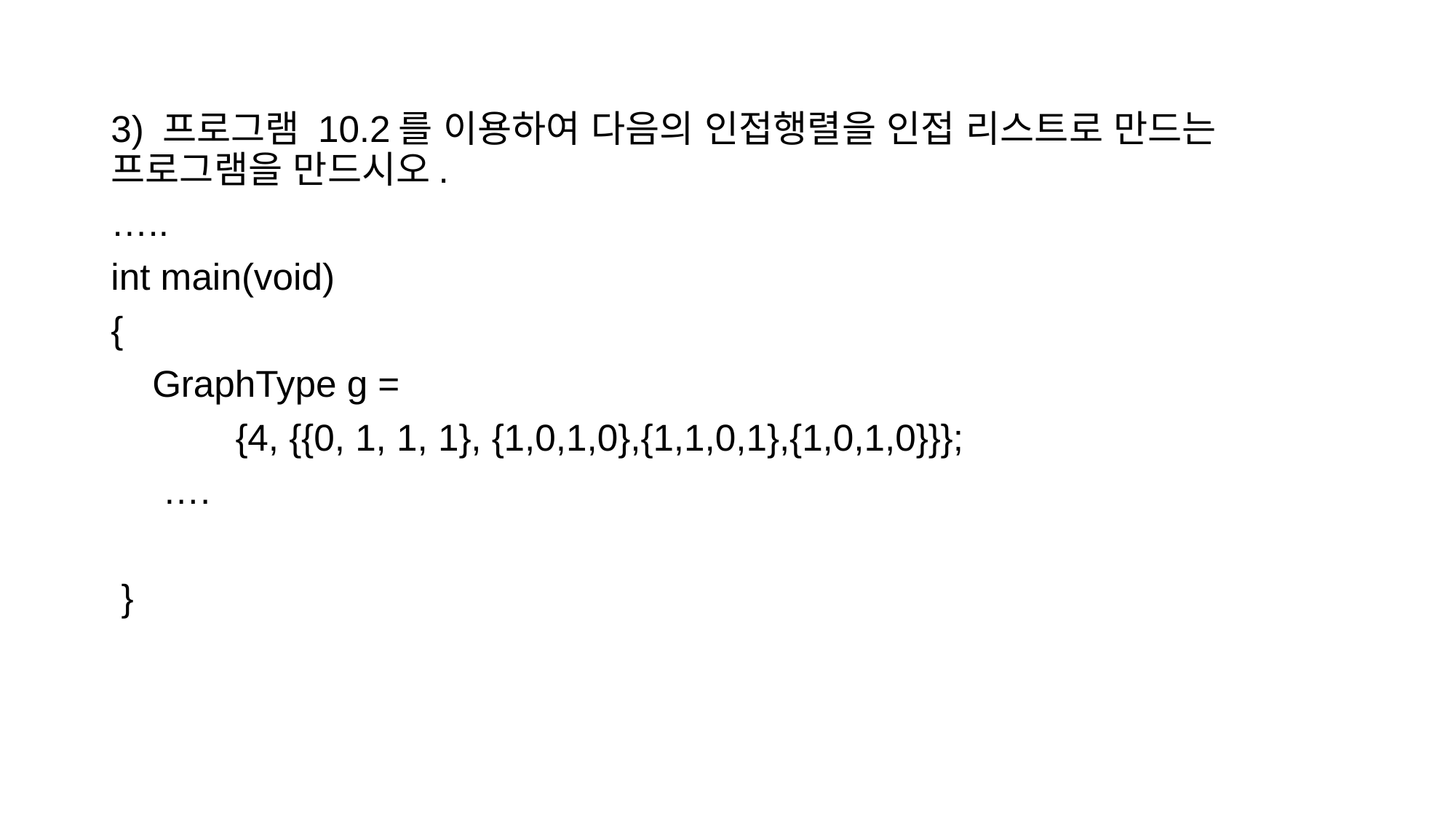

3) 프로그램 10.2를 이용하여 다음의 인접행렬을 인접 리스트로 만드는 프로그램을 만드시오.
…..
int main(void)
{
    GraphType g =
            {4, {{0, 1, 1, 1}, {1,0,1,0},{1,1,0,1},{1,0,1,0}}};
     ….

 }